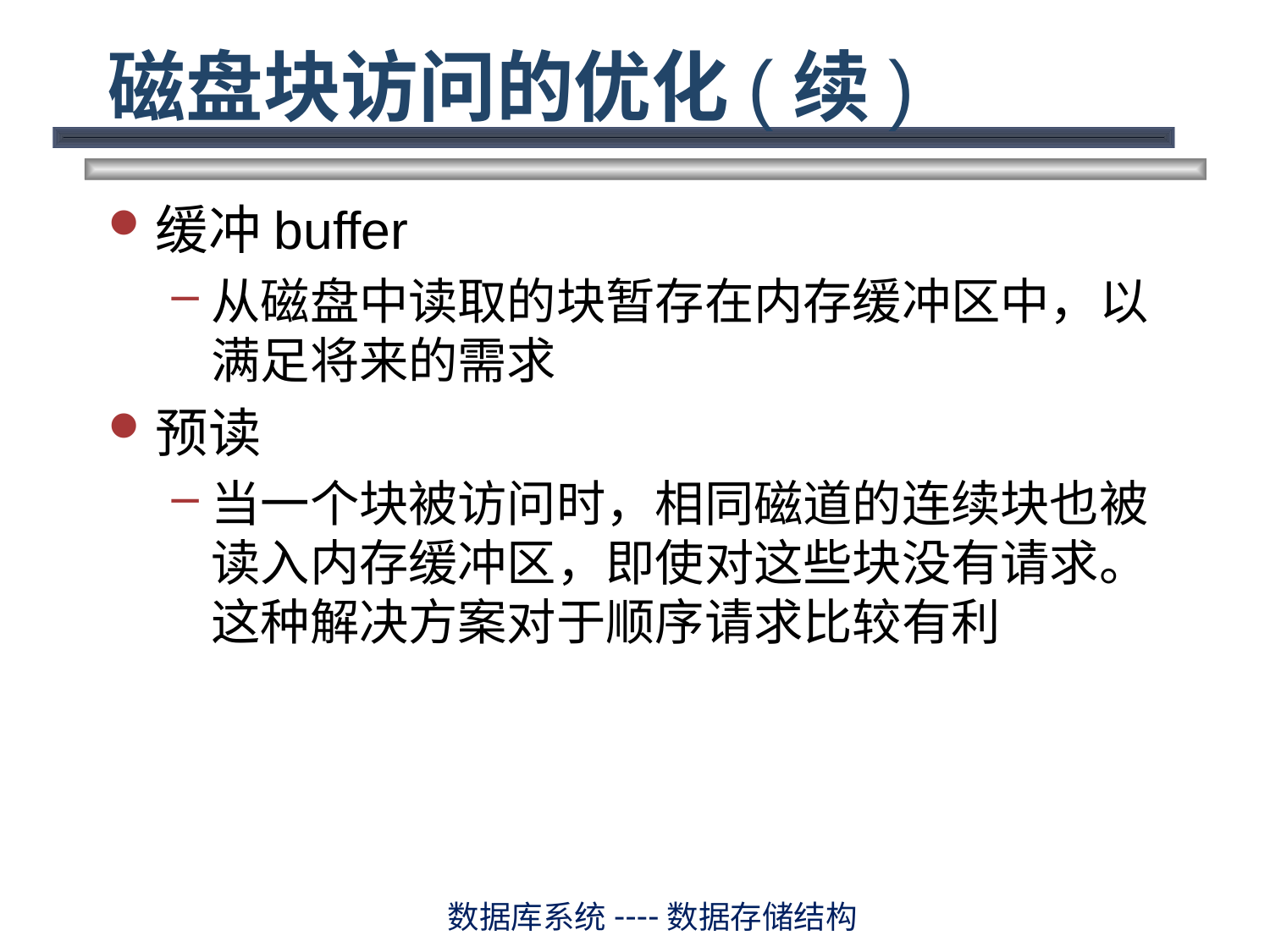

# 磁盘块访问的优化(续)
缓冲buffer
从磁盘中读取的块暂存在内存缓冲区中，以满足将来的需求
预读
当一个块被访问时，相同磁道的连续块也被读入内存缓冲区，即使对这些块没有请求。这种解决方案对于顺序请求比较有利
数据库系统----数据存储结构